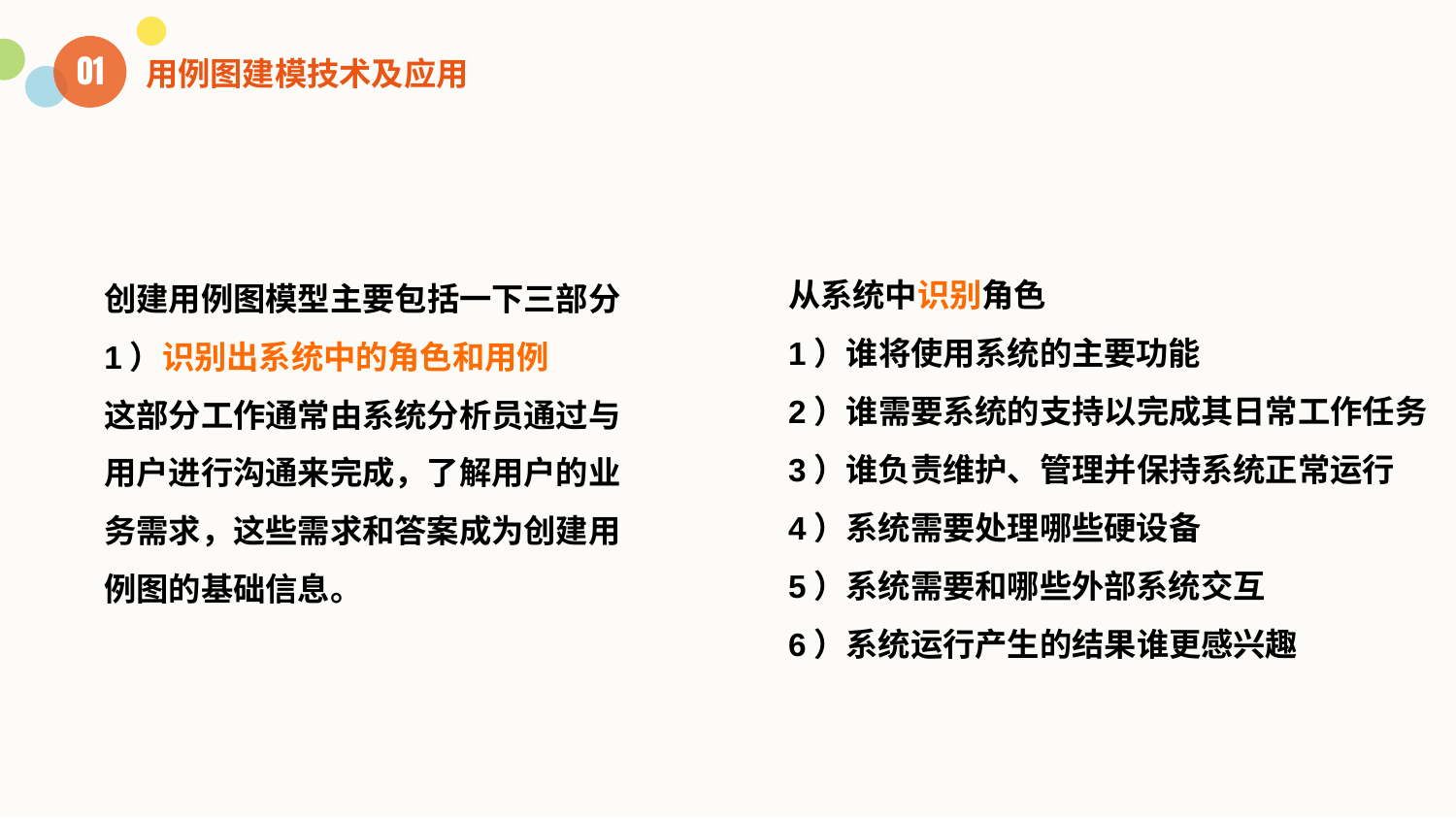

01
用例图建模技术及应用

从系统中识别角色
1）谁将使用系统的主要功能
2）谁需要系统的支持以完成其日常工作任务
3）谁负责维护、管理并保持系统正常运行
4）系统需要处理哪些硬设备
5）系统需要和哪些外部系统交互
6）系统运行产生的结果谁更感兴趣
创建用例图模型主要包括一下三部分
1）识别出系统中的角色和用例
这部分工作通常由系统分析员通过与用户进行沟通来完成，了解用户的业务需求，这些需求和答案成为创建用例图的基础信息。